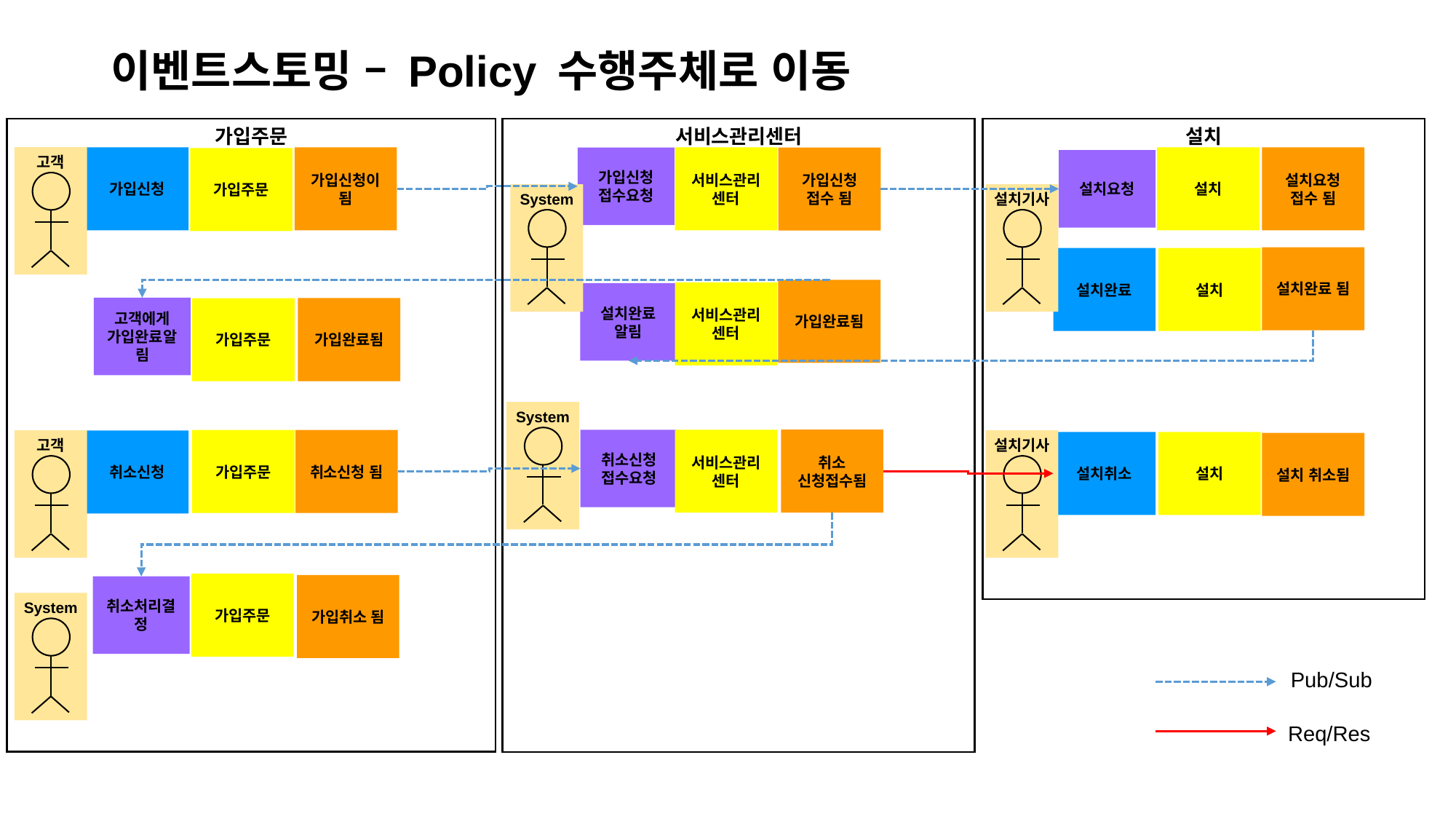

# 이벤트스토밍 – Policy 수행주체로 이동
서비스관리센터
설치
가입주문
고객
가입신청
가입신청이 됨
서비스관리센터
설치
설치요청 접수 됨
가입신청 접수요청
가입신청 접수 됨
가입주문
설치요청

System
설치기사

설치완료 됨
설치완료
설치
가입완료됨
서비스관리센터
설치완료 알림
고객에게 가입완료알림
가입주문
가입완료됨
System

취소신청 접수요청
취소 신청접수됨
서비스관리센터
취소신청 됨
가입주문
고객
설치기사
취소신청
설치취소
설치
설치 취소됨

가입주문
가입취소 됨
취소처리결정
System

Pub/Sub
Req/Res